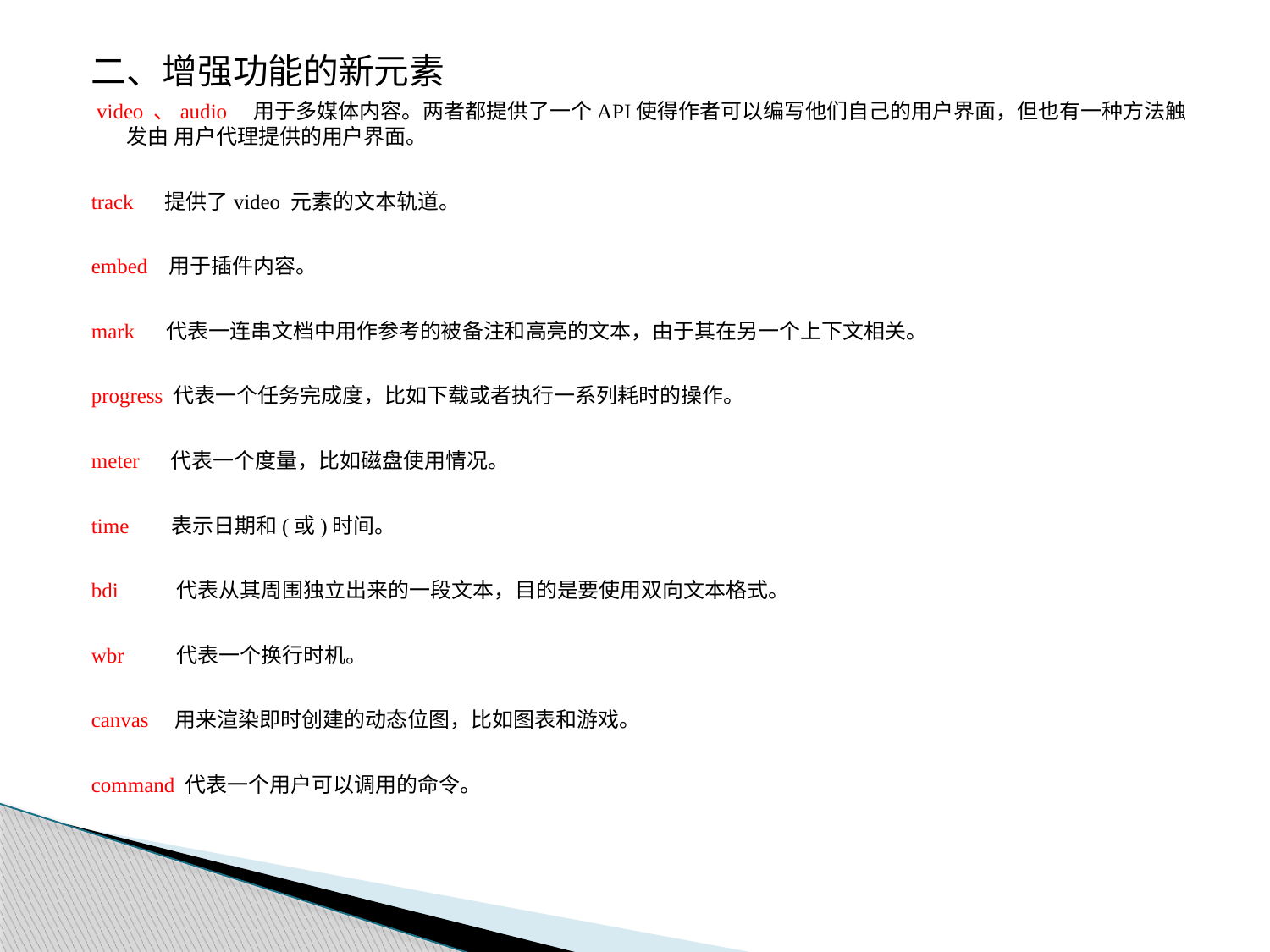

二、增强功能的新元素
 video 、audio    用于多媒体内容。两者都提供了一个API使得作者可以编写他们自己的用户界面，但也有一种方法触发由 用户代理提供的用户界面。

track     提供了video 元素的文本轨道。

embed   用于插件内容。

mark     代表一连串文档中用作参考的被备注和高亮的文本，由于其在另一个上下文相关。

progress 代表一个任务完成度，比如下载或者执行一系列耗时的操作。

meter     代表一个度量，比如磁盘使用情况。

time       表示日期和(或)时间。

bdi          代表从其周围独立出来的一段文本，目的是要使用双向文本格式。

wbr         代表一个换行时机。

canvas    用来渲染即时创建的动态位图，比如图表和游戏。

command 代表一个用户可以调用的命令。